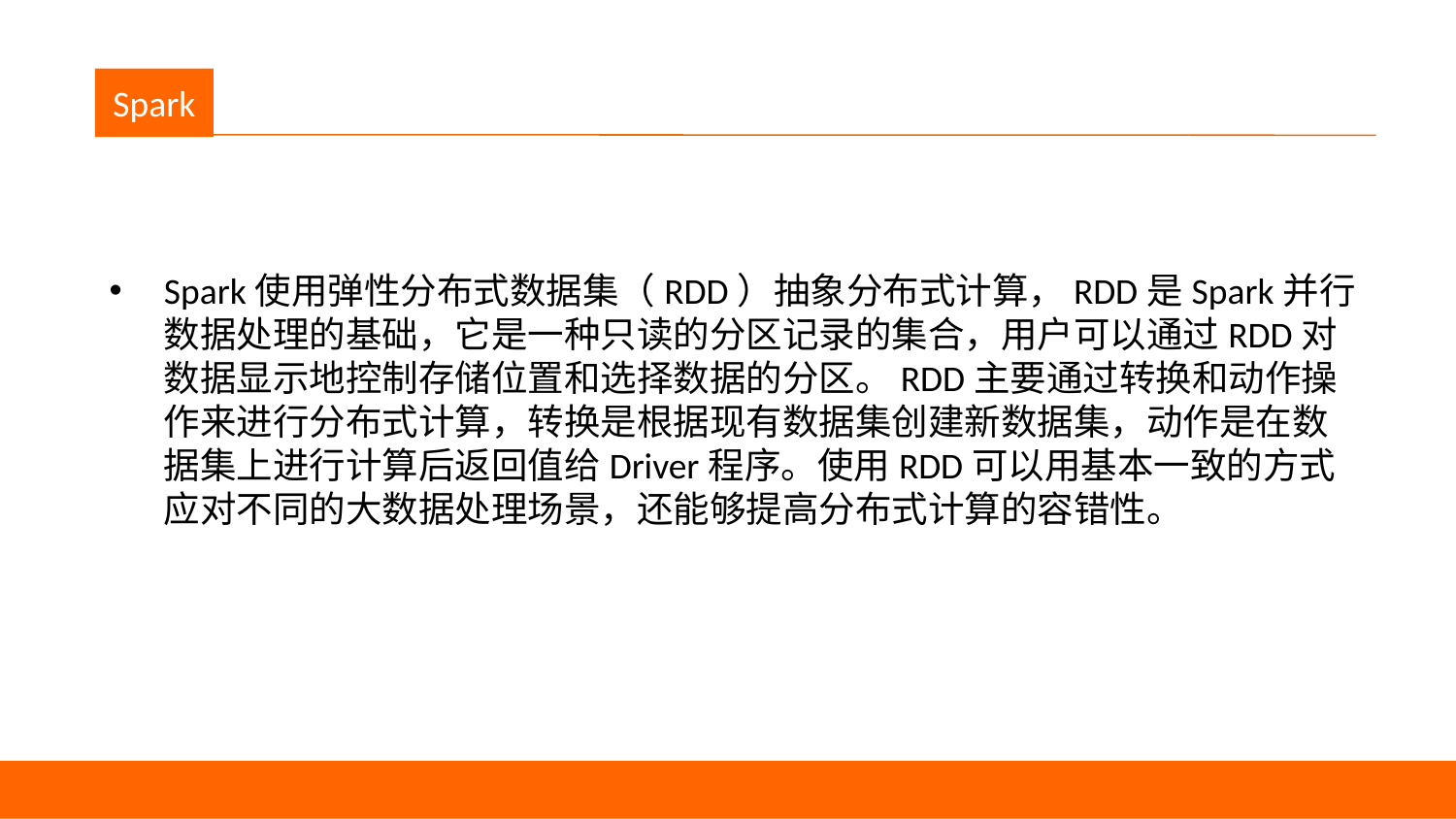

议程
Spark

Spark使用弹性分布式数据集（RDD）抽象分布式计算，RDD是Spark并行数据处理的基础，它是一种只读的分区记录的集合，用户可以通过RDD对数据显示地控制存储位置和选择数据的分区。RDD主要通过转换和动作操作来进行分布式计算，转换是根据现有数据集创建新数据集，动作是在数据集上进行计算后返回值给Driver程序。使用RDD可以用基本一致的方式应对不同的大数据处理场景，还能够提高分布式计算的容错性。